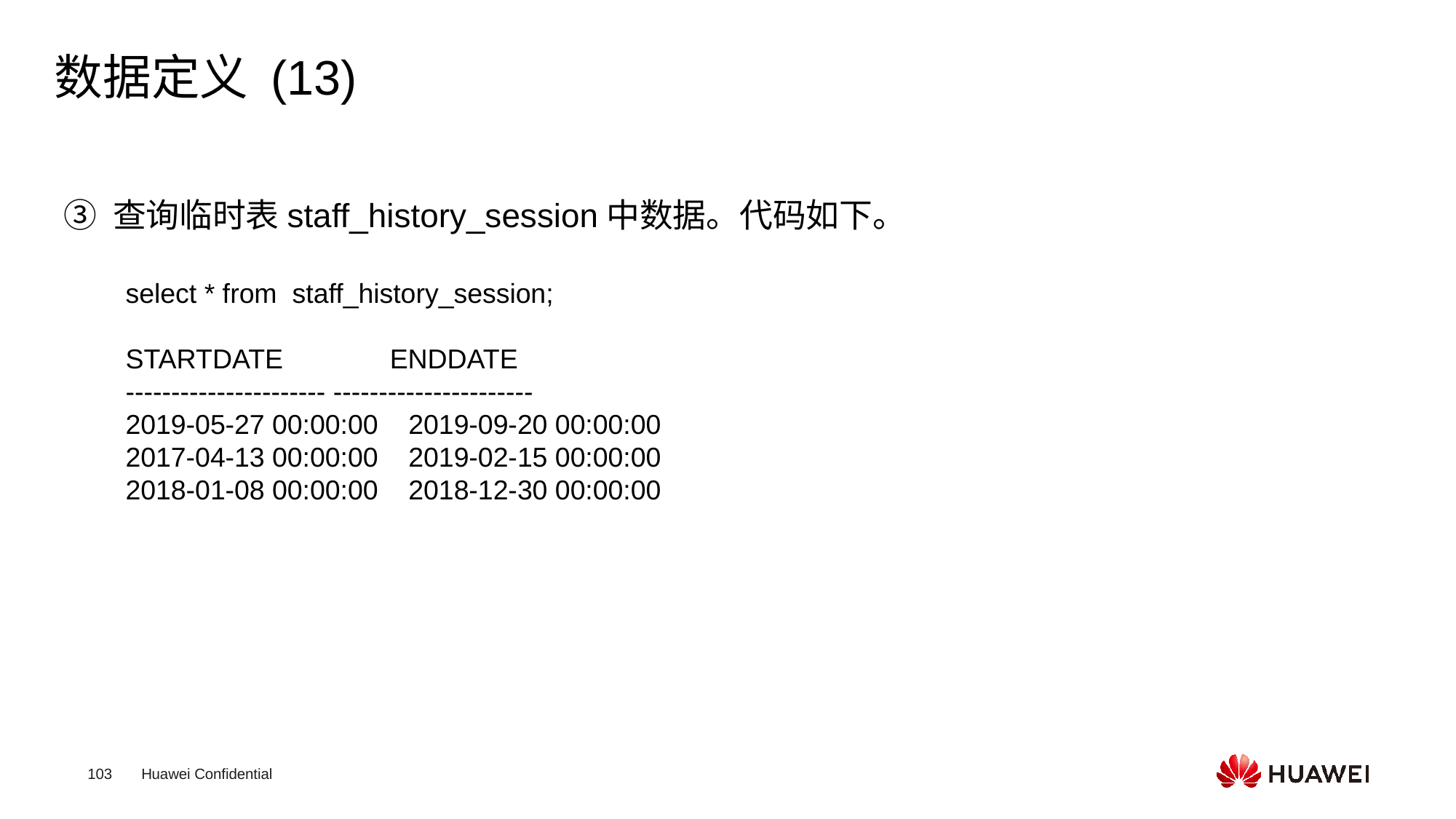

# 数据定义 (13)
③ 查询临时表staff_history_session中数据。代码如下。
select * from  staff_history_session; STARTDATE              ENDDATE---------------------- ----------------------2019-05-27 00:00:00    2019-09-20 00:00:002017-04-13 00:00:00    2019-02-15 00:00:002018-01-08 00:00:00    2018-12-30 00:00:00